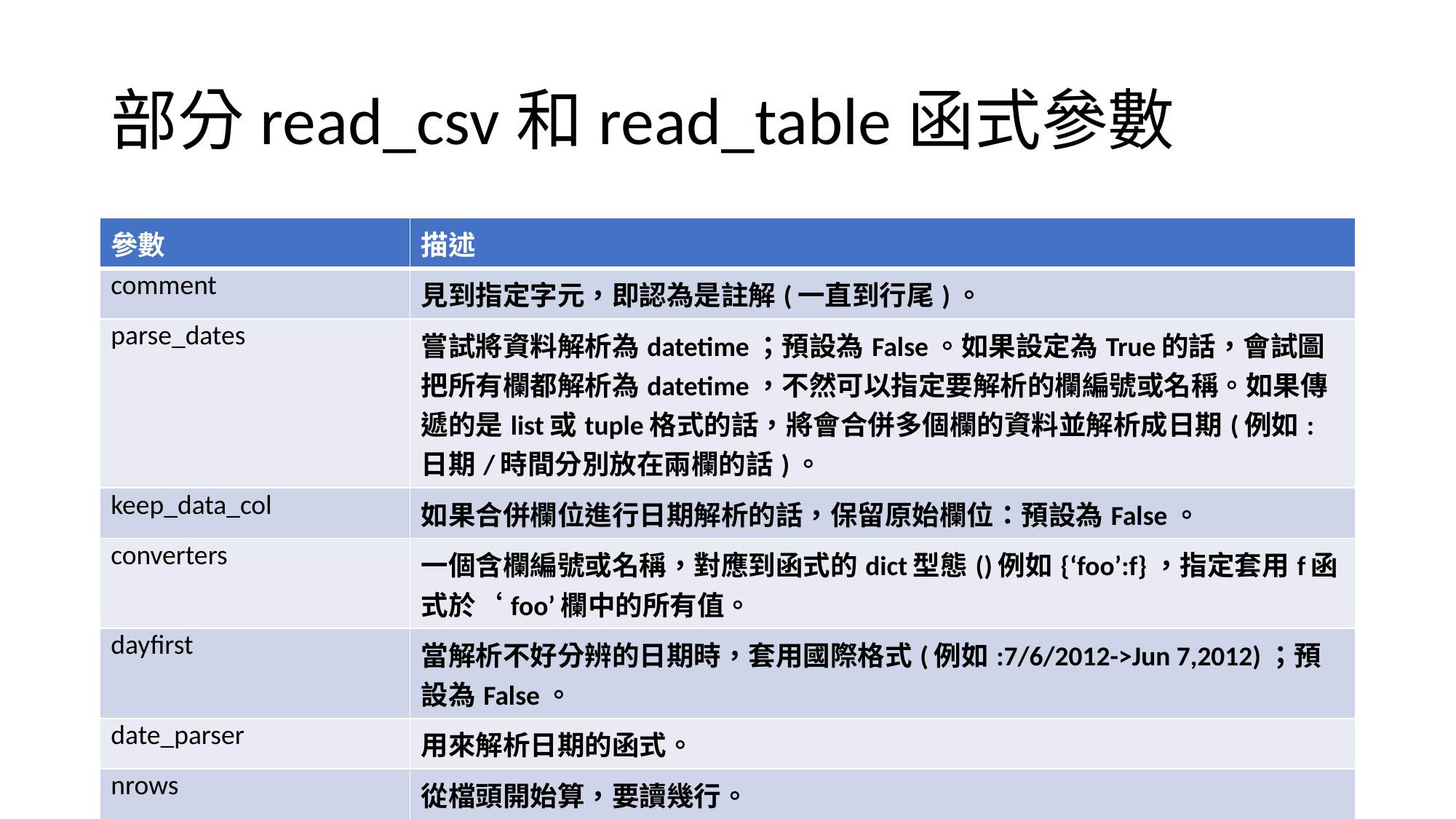

# 部分read_csv和read_table函式參數
| 參數 | 描述 |
| --- | --- |
| comment | 見到指定字元，即認為是註解(一直到行尾)。 |
| parse\_dates | 嘗試將資料解析為datetime；預設為False。如果設定為True的話，會試圖把所有欄都解析為datetime，不然可以指定要解析的欄編號或名稱。如果傳遞的是list或tuple格式的話，將會合併多個欄的資料並解析成日期(例如:日期/時間分別放在兩欄的話)。 |
| keep\_data\_col | 如果合併欄位進行日期解析的話，保留原始欄位：預設為False。 |
| converters | 一個含欄編號或名稱，對應到函式的dict型態()例如{‘foo’:f}，指定套用f函式於‘foo’欄中的所有值。 |
| dayfirst | 當解析不好分辨的日期時，套用國際格式(例如:7/6/2012->Jun 7,2012)；預設為False。 |
| date\_parser | 用來解析日期的函式。 |
| nrows | 從檔頭開始算，要讀幾行。 |